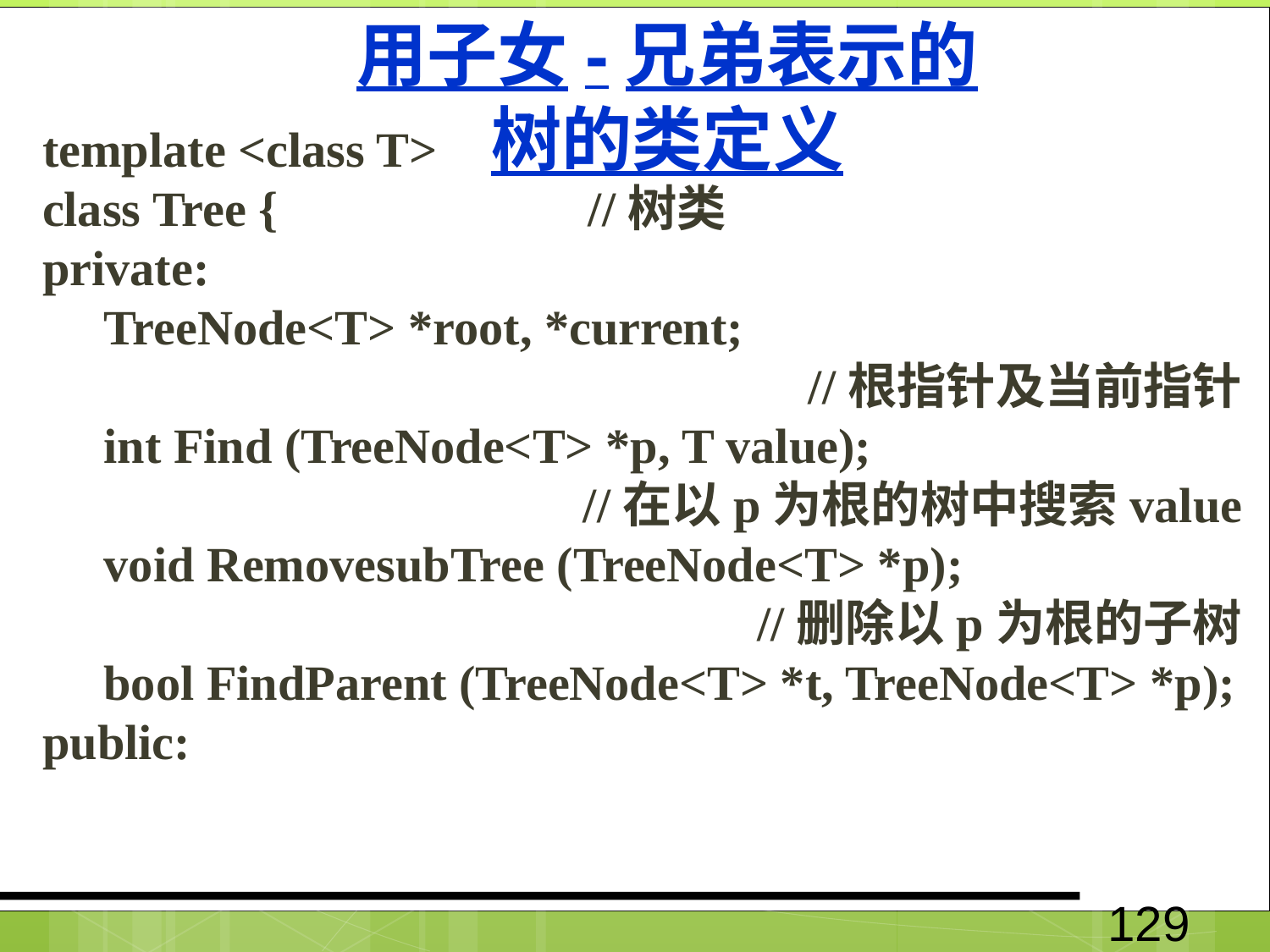

# 用子女-兄弟表示的 树的类定义
template <class T>
class Tree {			//树类
private:
     TreeNode<T> *root, *current;
//根指针及当前指针
     int Find (TreeNode<T> *p, T value);
//在以p为根的树中搜索value
     void RemovesubTree (TreeNode<T> *p);
//删除以p为根的子树
     bool FindParent (TreeNode<T> *t, TreeNode<T> *p);
public:
129